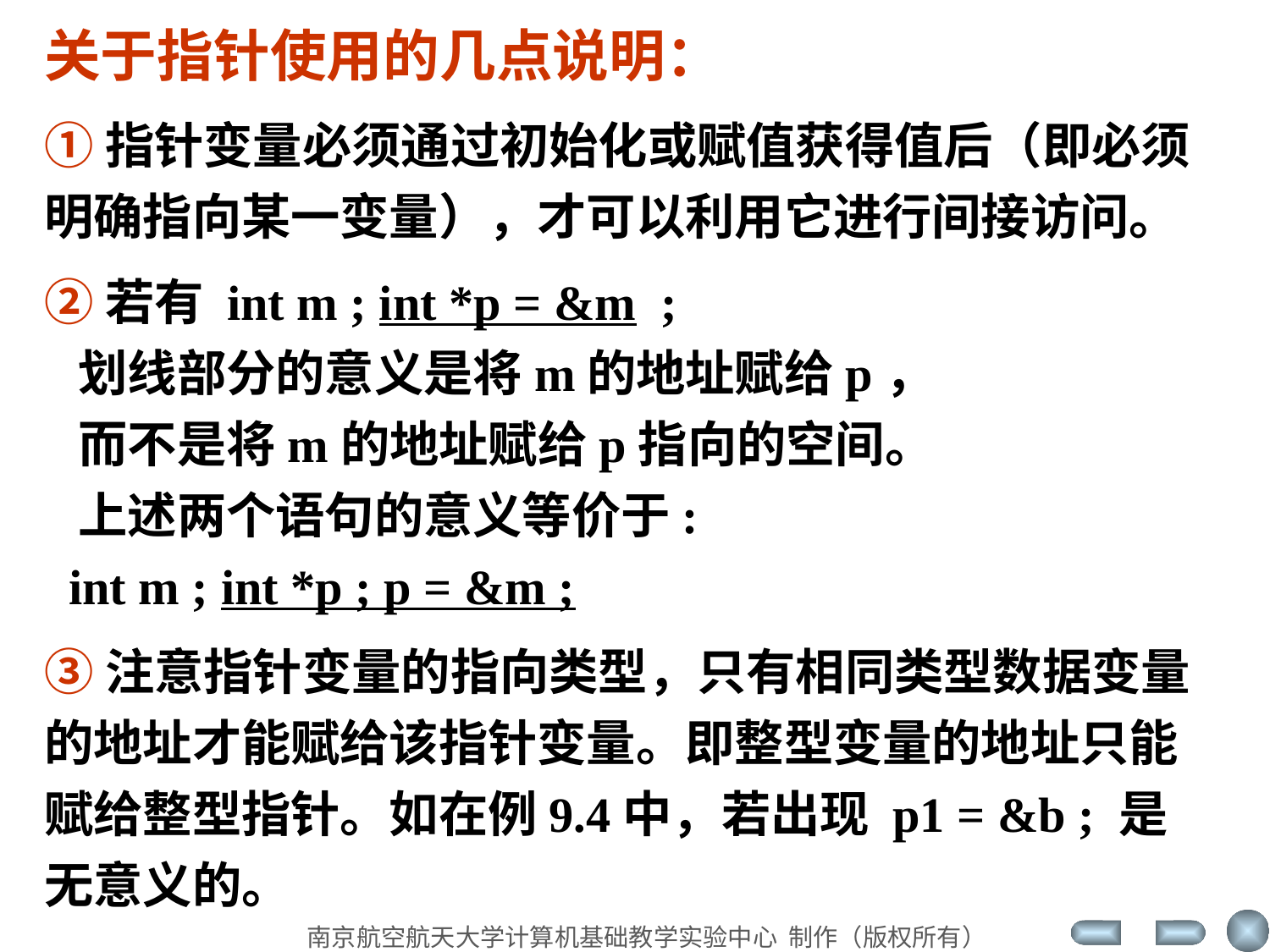

关于指针使用的几点说明：
①指针变量必须通过初始化或赋值获得值后（即必须明确指向某一变量），才可以利用它进行间接访问。
②若有 int m ; int *p = &m  ;
  划线部分的意义是将m的地址赋给p，
  而不是将m的地址赋给p指向的空间。
  上述两个语句的意义等价于:
  int m ; int *p ; p = &m ;
③注意指针变量的指向类型，只有相同类型数据变量的地址才能赋给该指针变量。即整型变量的地址只能赋给整型指针。如在例9.4中，若出现 p1 = &b ; 是无意义的。